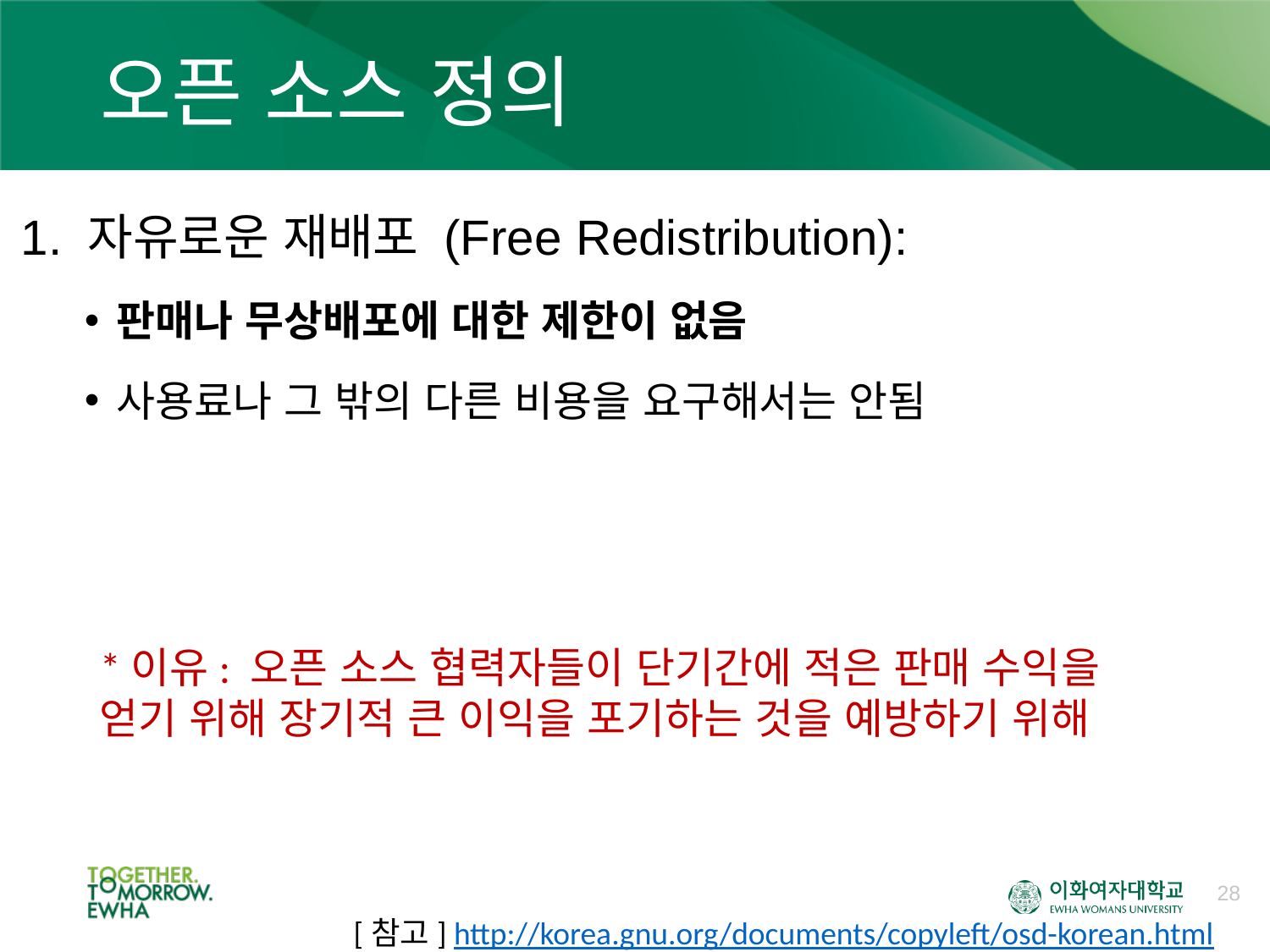

# 오픈 소스 정의
1. 자유로운 재배포 (Free Redistribution):
판매나 무상배포에 대한 제한이 없음
사용료나 그 밖의 다른 비용을 요구해서는 안됨
*이유: 오픈 소스 협력자들이 단기간에 적은 판매 수익을 얻기 위해 장기적 큰 이익을 포기하는 것을 예방하기 위해
28
[참고] http://korea.gnu.org/documents/copyleft/osd-korean.html